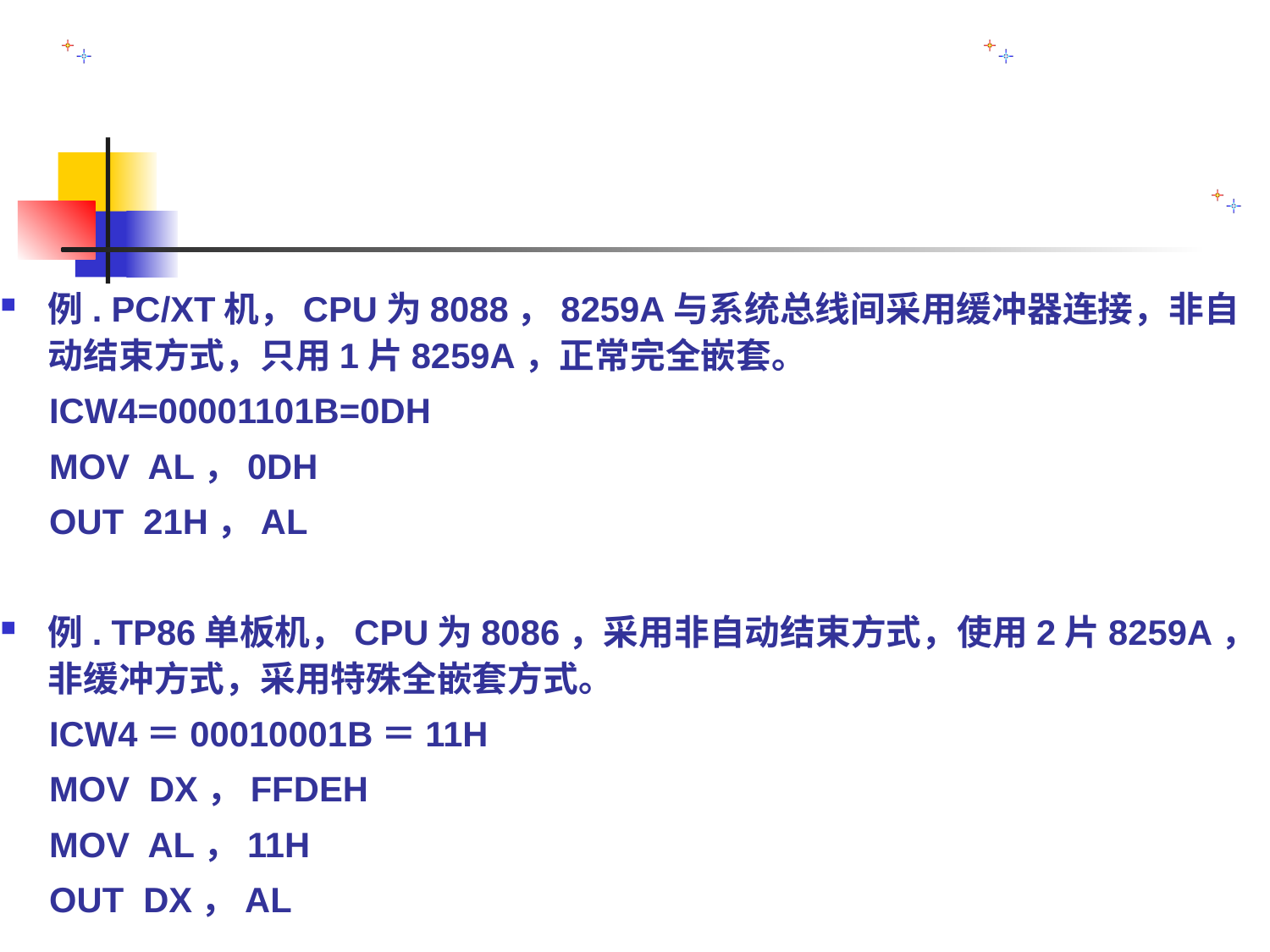

例. PC/XT机，CPU为8088，8259A与系统总线间采用缓冲器连接，非自动结束方式，只用1片8259A，正常完全嵌套。
     ICW4=00001101B=0DH
     MOV  AL，0DH
     OUT  21H，AL

例. TP86单板机，CPU为8086，采用非自动结束方式，使用2片8259A，非缓冲方式，采用特殊全嵌套方式。
     ICW4＝00010001B＝11H
     MOV  DX，FFDEH
     MOV  AL，11H
     OUT  DX，AL